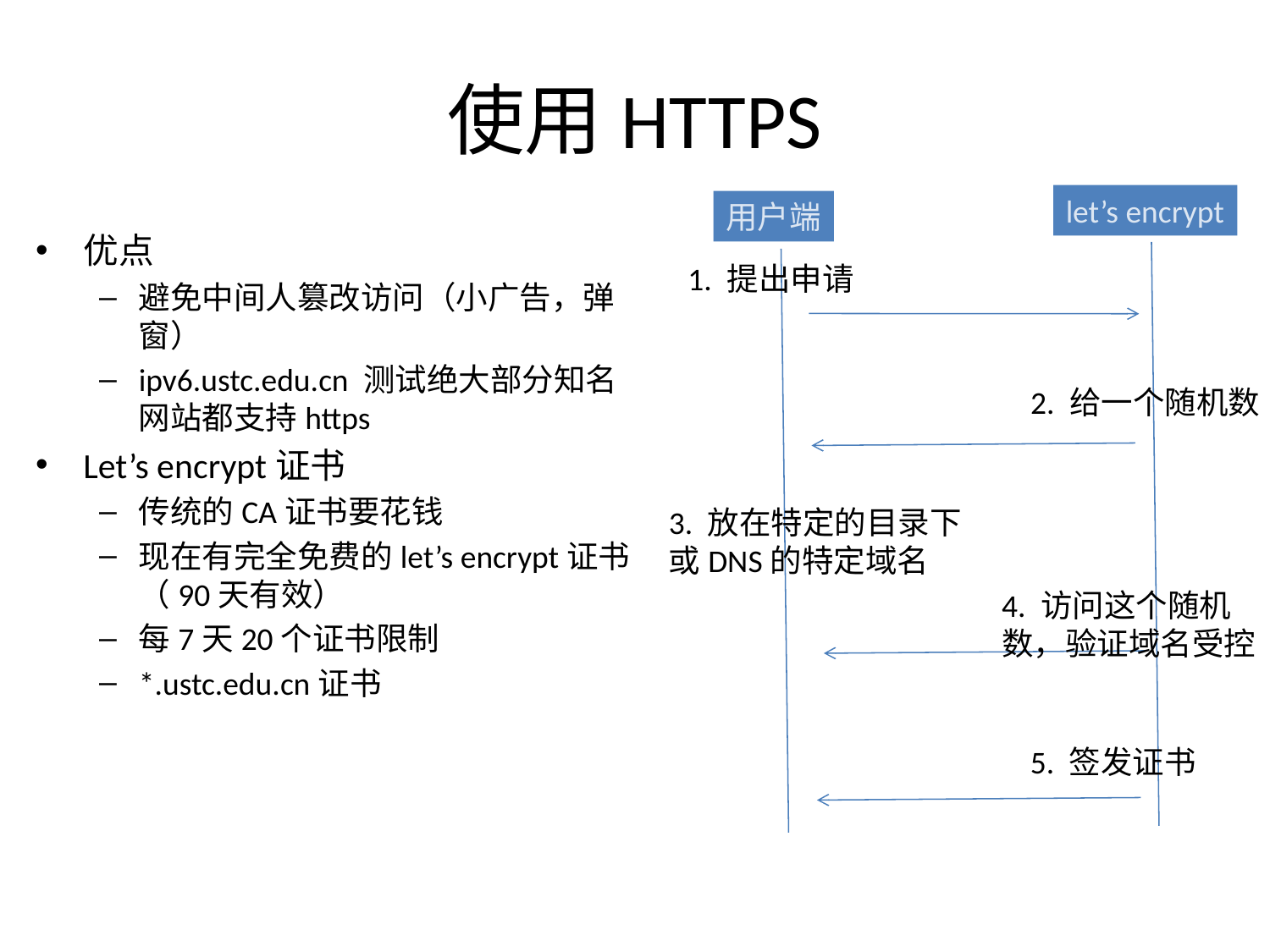

# 使用HTTPS
let’s encrypt
用户端
优点
避免中间人篡改访问（小广告，弹窗）
ipv6.ustc.edu.cn 测试绝大部分知名网站都支持https
Let’s encrypt证书
传统的CA证书要花钱
现在有完全免费的let’s encrypt证书（90天有效）
每7天20个证书限制
*.ustc.edu.cn证书

1. 提出申请
2. 给一个随机数
3. 放在特定的目录下
或DNS的特定域名
4. 访问这个随机
数，验证域名受控
5. 签发证书